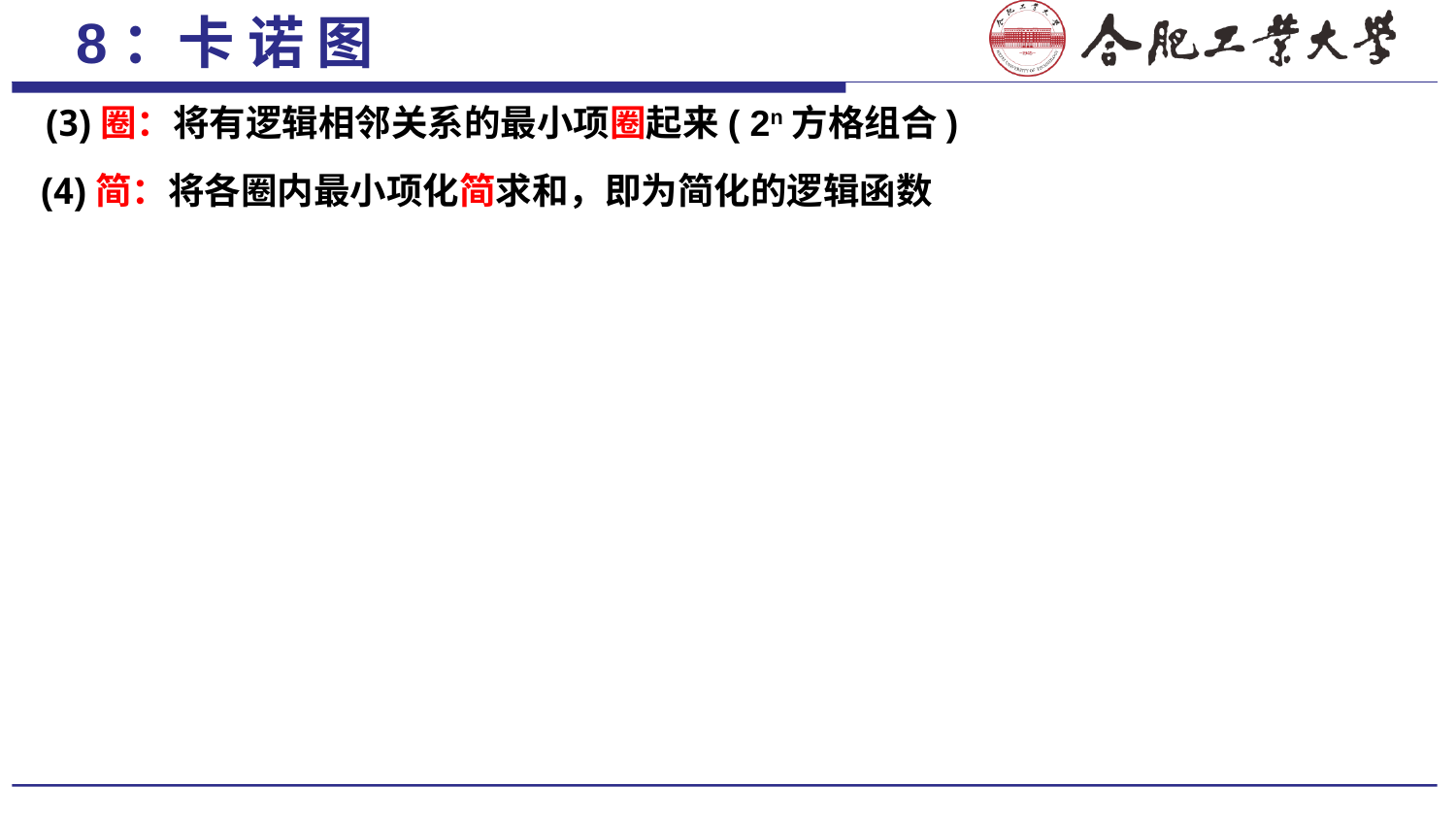

8：卡 诺 图
(3)圈：将有逻辑相邻关系的最小项圈起来( 2n方格组合)
(4)简：将各圈内最小项化简求和，即为简化的逻辑函数